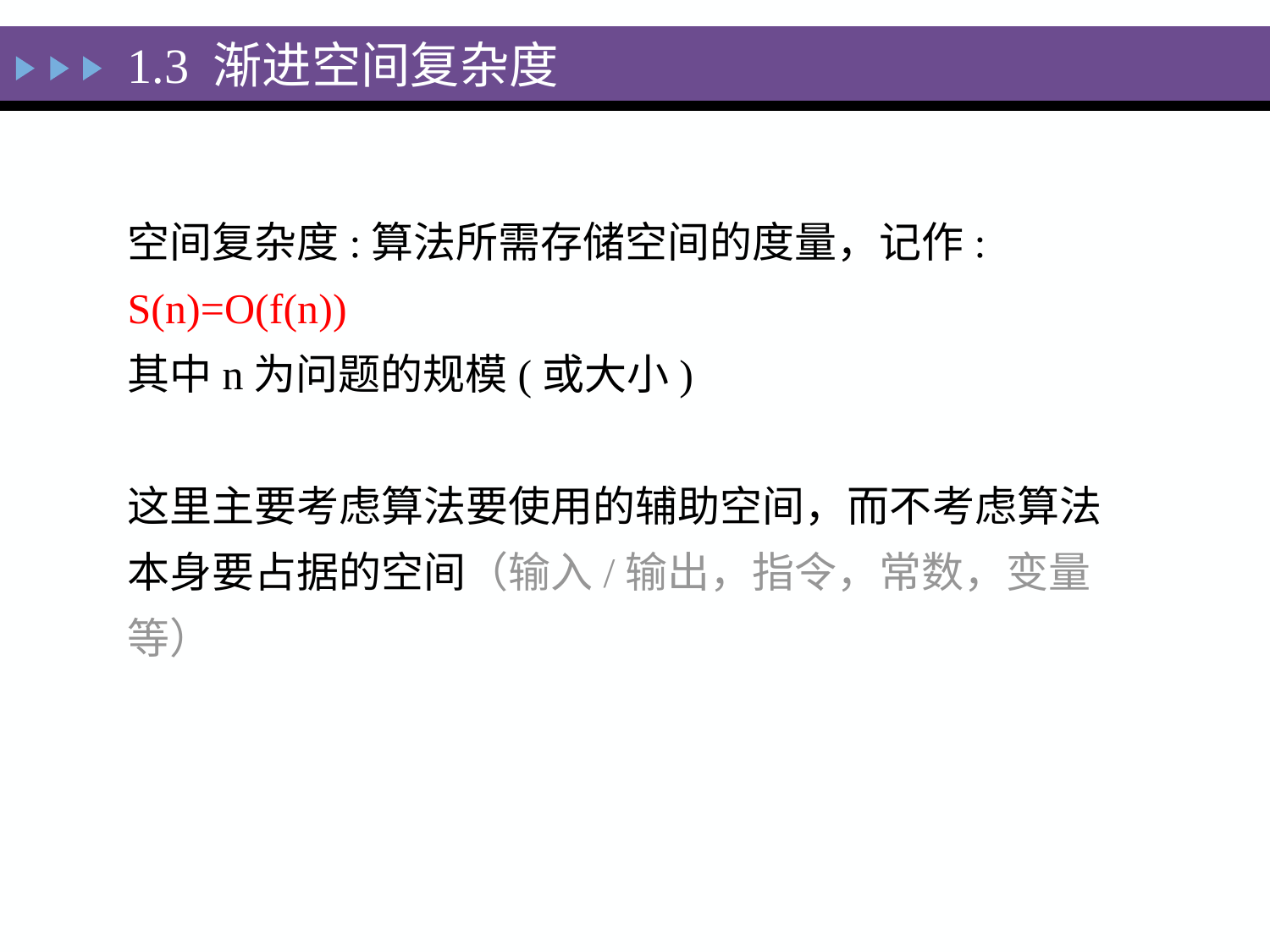

1.3 渐进空间复杂度
# 空间复杂度:算法所需存储空间的度量，记作:    S(n)=O(f(n))
其中n为问题的规模(或大小)

这里主要考虑算法要使用的辅助空间，而不考虑算法本身要占据的空间（输入/输出，指令，常数，变量等）